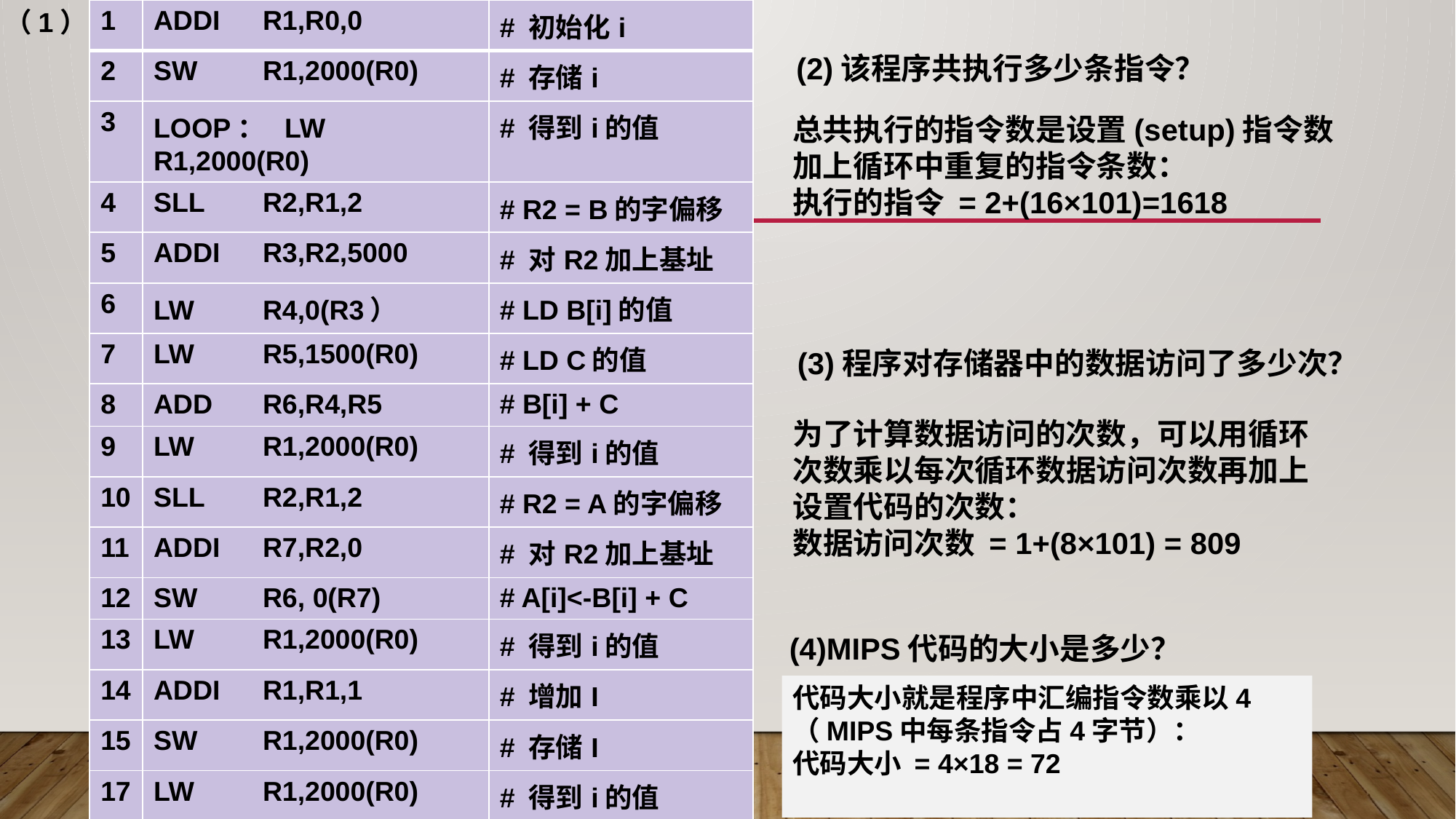

（1）
| 1 | ADDI R1,R0,0 | # 初始化i |
| --- | --- | --- |
| 2 | SW R1,2000(R0) | # 存储i |
| 3 | LOOP： LW R1,2000(R0) | # 得到i的值 |
| 4 | SLL R2,R1,2 | # R2 = B的字偏移 |
| 5 | ADDI R3,R2,5000 | # 对R2加上基址 |
| 6 | LW R4,0(R3） | # LD B[i]的值 |
| 7 | LW R5,1500(R0) | # LD C的值 |
| 8 | ADD R6,R4,R5 | # B[i] + C |
| 9 | LW R1,2000(R0) | # 得到i的值 |
| 10 | SLL R2,R1,2 | # R2 = A的字偏移 |
| 11 | ADDI R7,R2,0 | # 对R2加上基址 |
| 12 | SW R6, 0(R7) | # A[i]<-B[i] + C |
| 13 | LW R1,2000(R0) | # 得到i的值 |
| 14 | ADDI R1,R1,1 | # 增加I |
| 15 | SW R1,2000(R0) | # 存储I |
| 17 | LW R1,2000(R0) | # 得到i的值 |
| 17 | ADDI R8,R1,-101 | # 计数器是否为101 |
| 18 | BNE R8,loop | # 不是101，重复 |
(2)该程序共执行多少条指令？
总共执行的指令数是设置(setup)指令数加上循环中重复的指令条数：
执行的指令 = 2+(16×101)=1618

(3)程序对存储器中的数据访问了多少次？
为了计算数据访问的次数，可以用循环次数乘以每次循环数据访问次数再加上设置代码的次数：
数据访问次数 = 1+(8×101) = 809

(4)MIPS代码的大小是多少？
代码大小就是程序中汇编指令数乘以4（MIPS中每条指令占4字节）：
代码大小 = 4×18 = 72